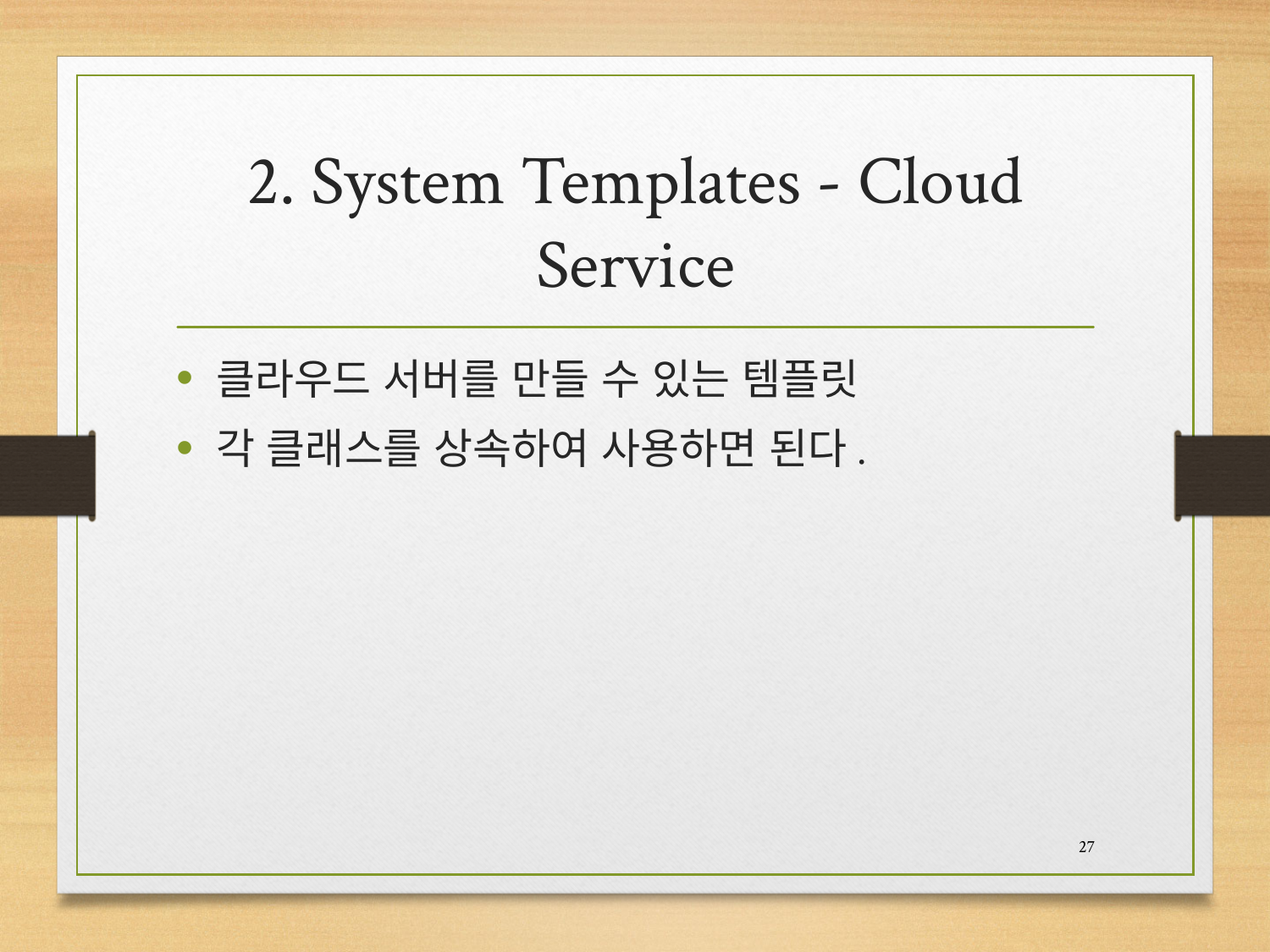

# 2. System Templates - Cloud Service
클라우드 서버를 만들 수 있는 템플릿
각 클래스를 상속하여 사용하면 된다.
27